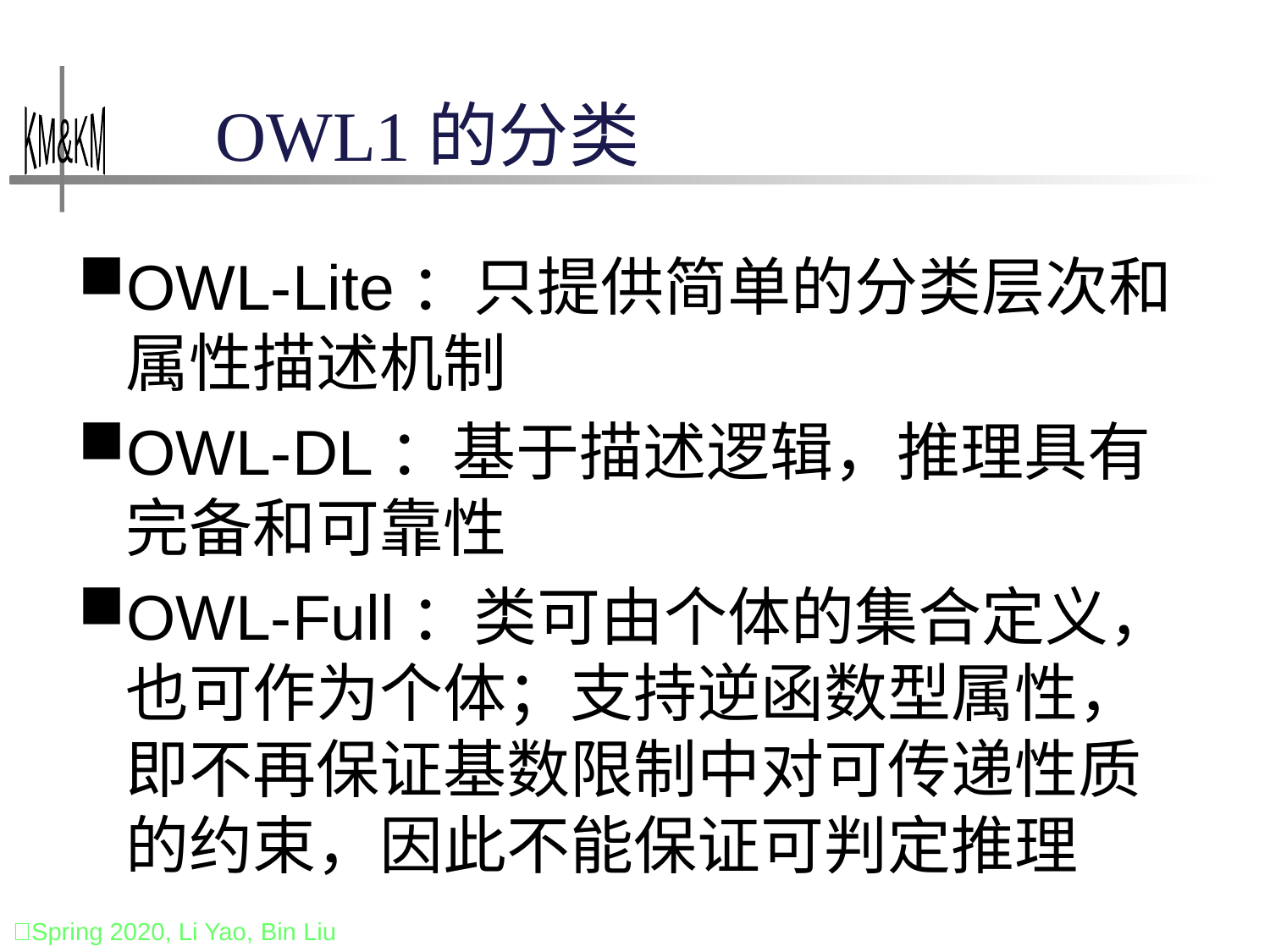

# OWL1的分类
OWL-Lite：只提供简单的分类层次和属性描述机制
OWL-DL：基于描述逻辑，推理具有完备和可靠性
OWL-Full：类可由个体的集合定义，也可作为个体；支持逆函数型属性，即不再保证基数限制中对可传递性质的约束，因此不能保证可判定推理